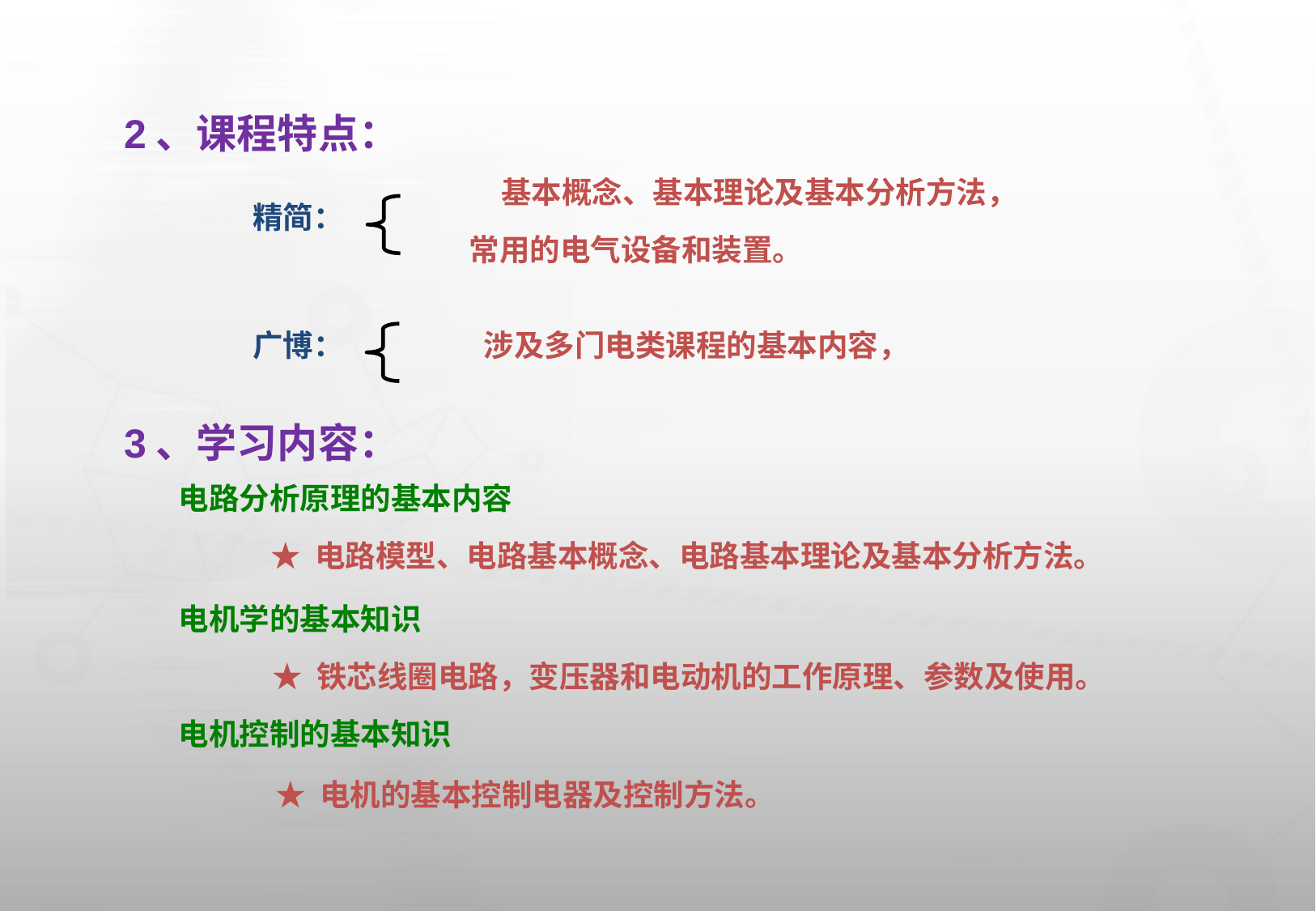

# 2、课程特点：
基本概念、基本理论及基本分析方法，
精简：

常用的电气设备和装置。
广博：
涉及多门电类课程的基本内容，

3、学习内容：
电路分析原理的基本内容
★ 电路模型、电路基本概念、电路基本理论及基本分析方法。
电机学的基本知识
★ 铁芯线圈电路，变压器和电动机的工作原理、参数及使用。
电机控制的基本知识
★ 电机的基本控制电器及控制方法。